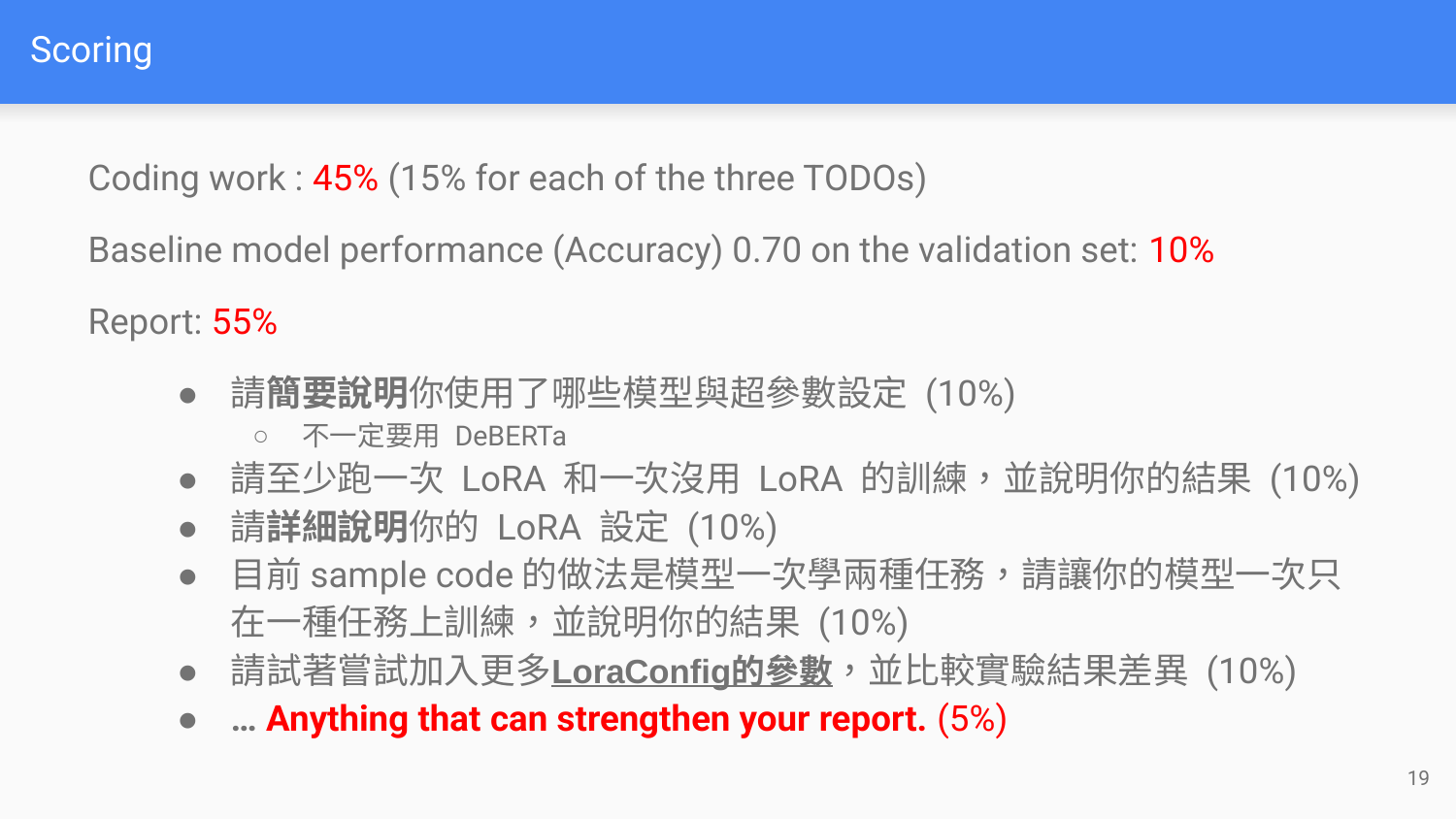

# Scoring
Coding work : 45% (15% for each of the three TODOs)
Baseline model performance (Accuracy) 0.70 on the validation set: 10%
Report: 55%
請簡要說明你使用了哪些模型與超參數設定 (10%)
不一定要用 DeBERTa
請至少跑一次 LoRA 和一次沒用 LoRA 的訓練，並說明你的結果 (10%)
請詳細說明你的 LoRA 設定 (10%)
目前sample code的做法是模型一次學兩種任務，請讓你的模型一次只在一種任務上訓練，並說明你的結果 (10%)
請試著嘗試加入更多LoraConfig的參數，並比較實驗結果差異 (10%)
… Anything that can strengthen your report. (5%)
19